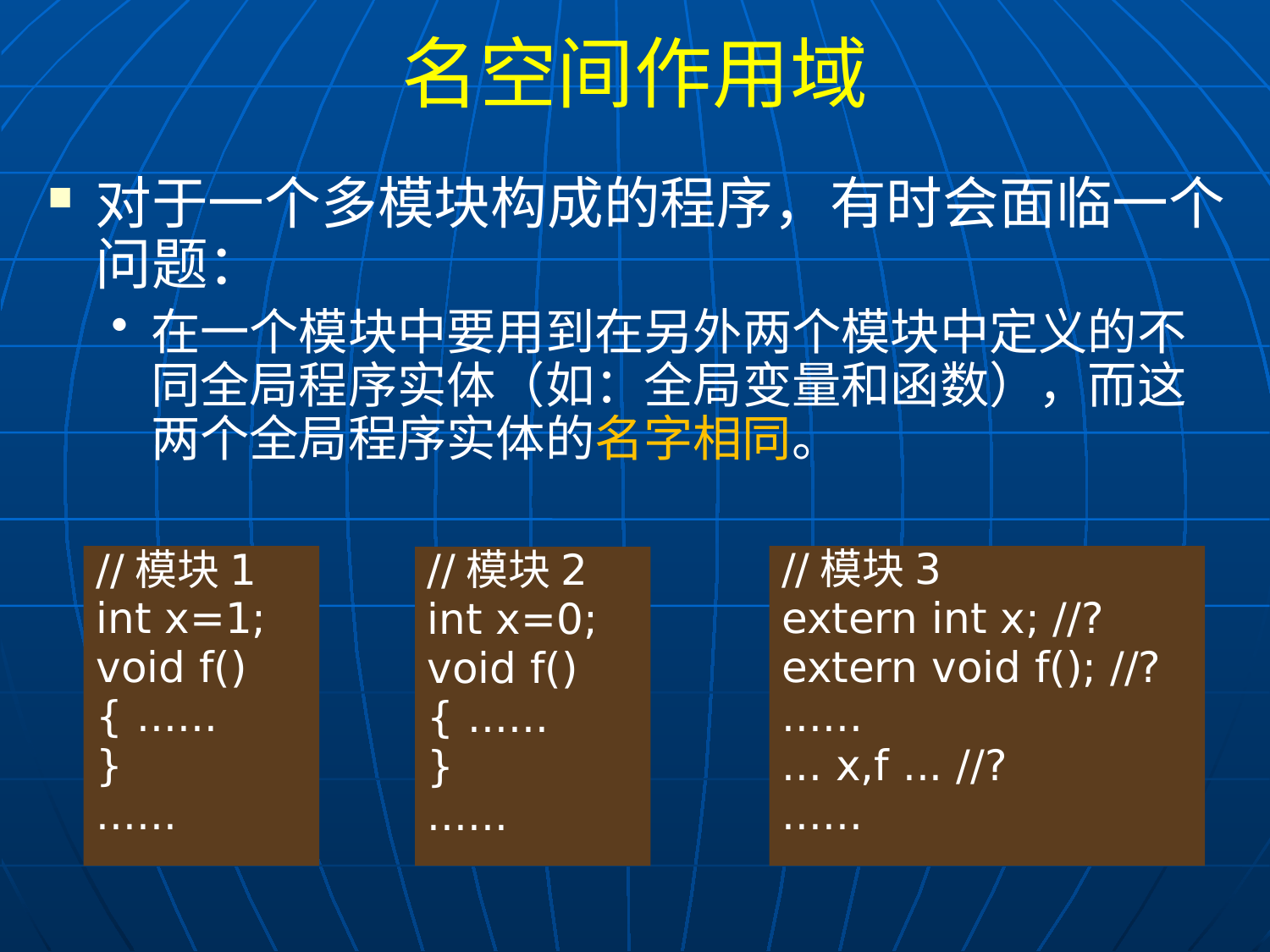

# 名空间作用域
对于一个多模块构成的程序，有时会面临一个问题：
在一个模块中要用到在另外两个模块中定义的不同全局程序实体（如：全局变量和函数），而这两个全局程序实体的名字相同。
//模块1
int x=1;
void f()
{ ......
}
......
//模块3
extern int x; //?
extern void f(); //?
......
... x,f ... //?
......
//模块2
int x=0;
void f()
{ ......
}
......